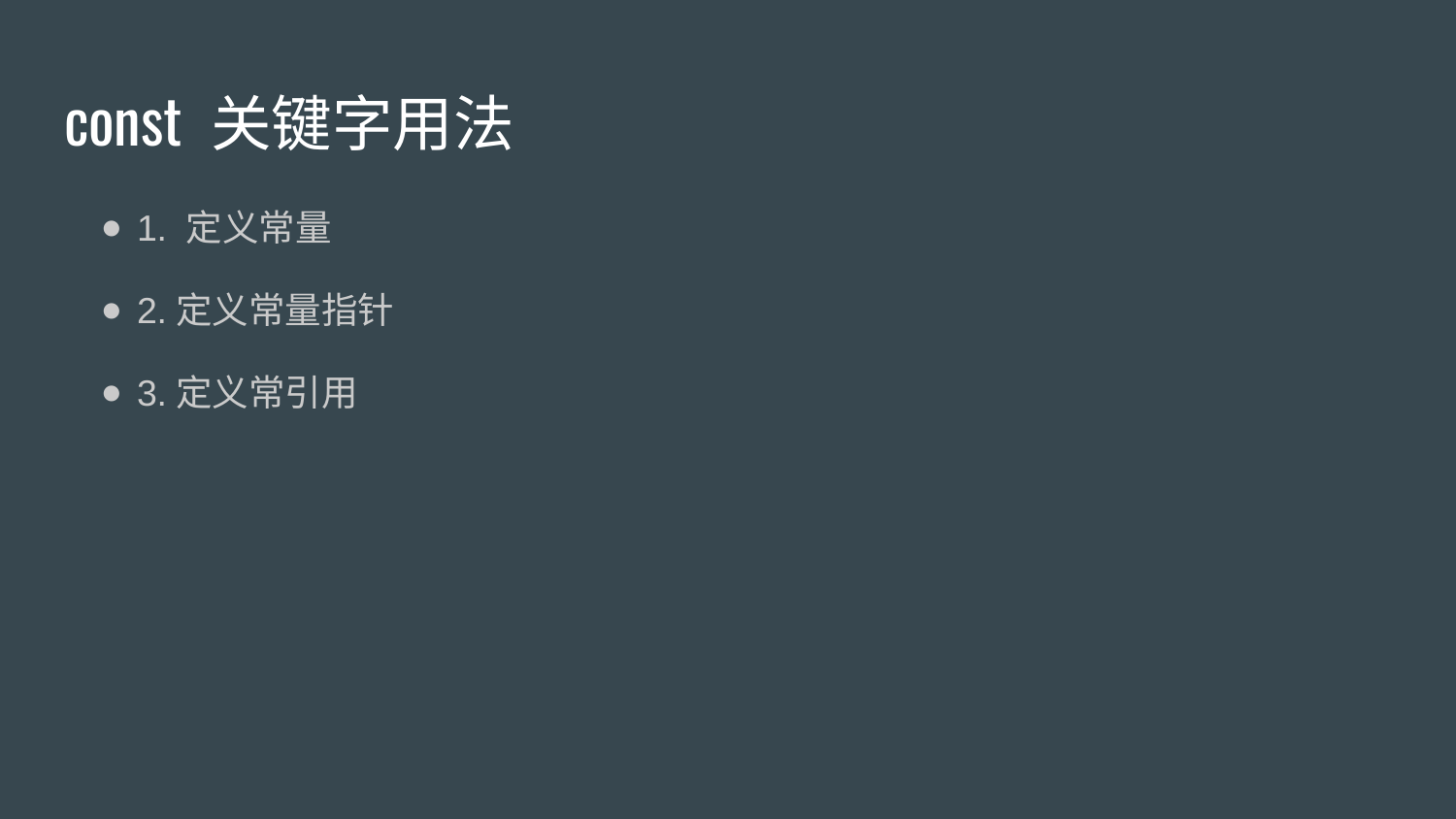

# const 关键字用法
1. 定义常量
2.定义常量指针
3.定义常引用